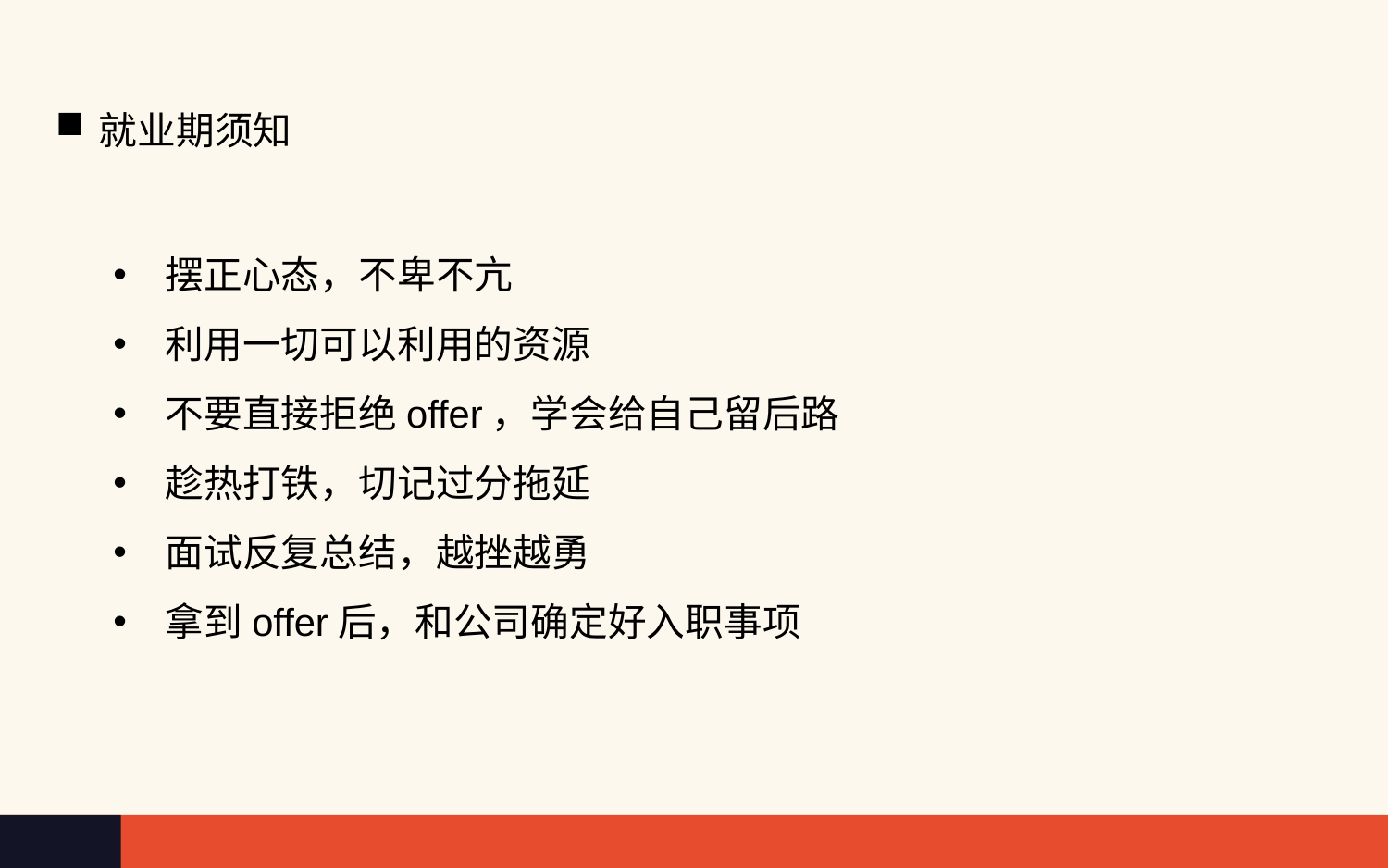

就业期须知
摆正心态，不卑不亢
利用一切可以利用的资源
不要直接拒绝offer，学会给自己留后路
趁热打铁，切记过分拖延
面试反复总结，越挫越勇
拿到offer后，和公司确定好入职事项